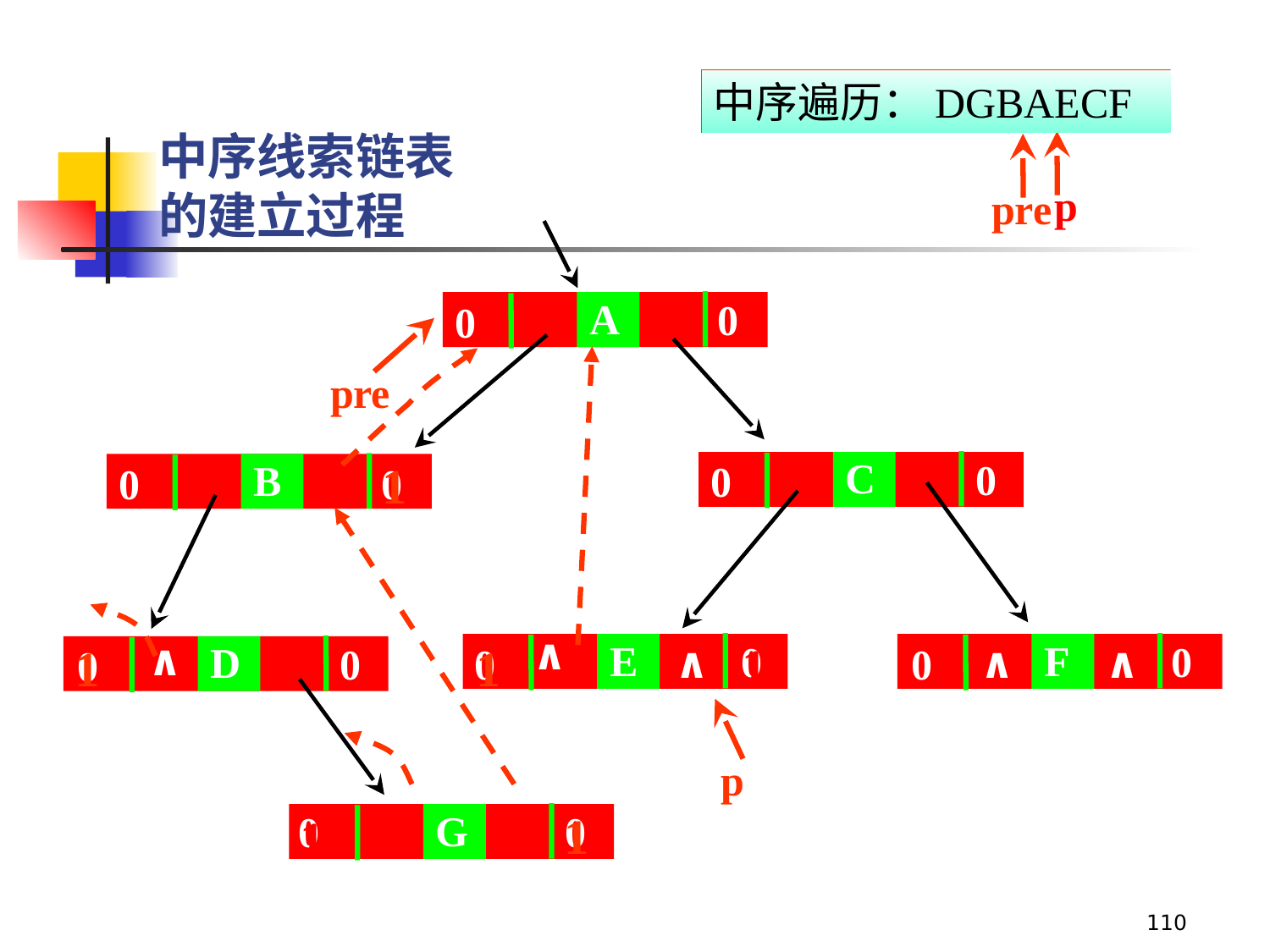

6.4 遍历二叉树和线索二叉树
中序遍历：DGBAECF
中序线索链表
的建立过程

p

pre

0

A

0

pre

0

C

1
0

B

0
0

∧
∧

1
0
0

E
∧

∧
F
∧

1
1
0
0
0

D

0

p

∧

1
0
0

G

1
110